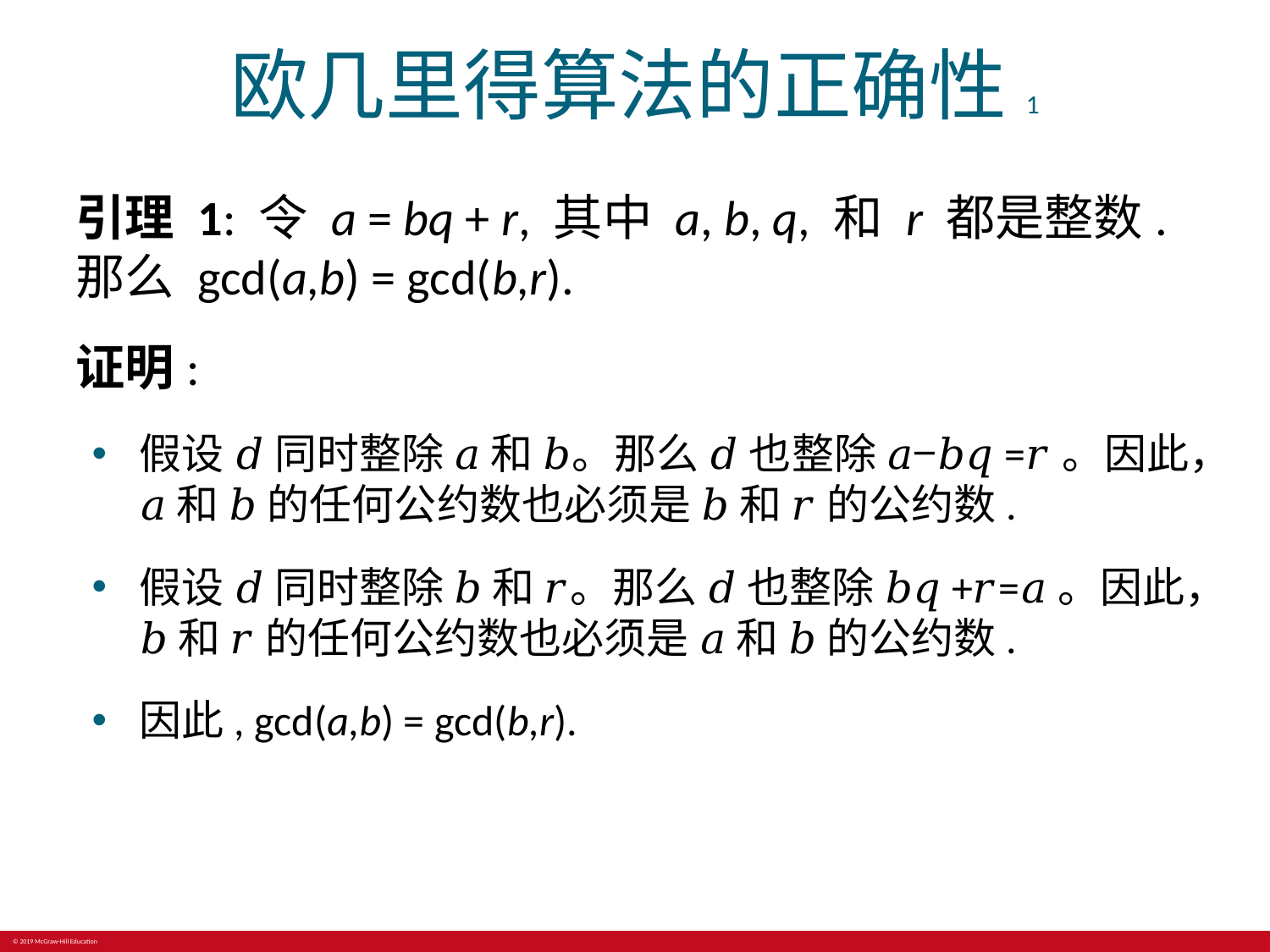

# 欧几里得算法的正确性1
引理 1: 令 a = bq + r, 其中 a, b, q, 和 r 都是整数. 那么 gcd(a,b) = gcd(b,r).
证明:
假设 𝑑 同时整除 𝑎 和 𝑏。那么 𝑑 也整除 𝑎−𝑏𝑞=𝑟。因此，𝑎 和 𝑏 的任何公约数也必须是 𝑏 和 𝑟 的公约数.
假设 𝑑 同时整除 𝑏 和 𝑟。那么 𝑑 也整除 𝑏𝑞+𝑟=𝑎。因此，𝑏 和 𝑟 的任何公约数也必须是 𝑎 和 𝑏 的公约数.
因此, gcd(a,b) = gcd(b,r).